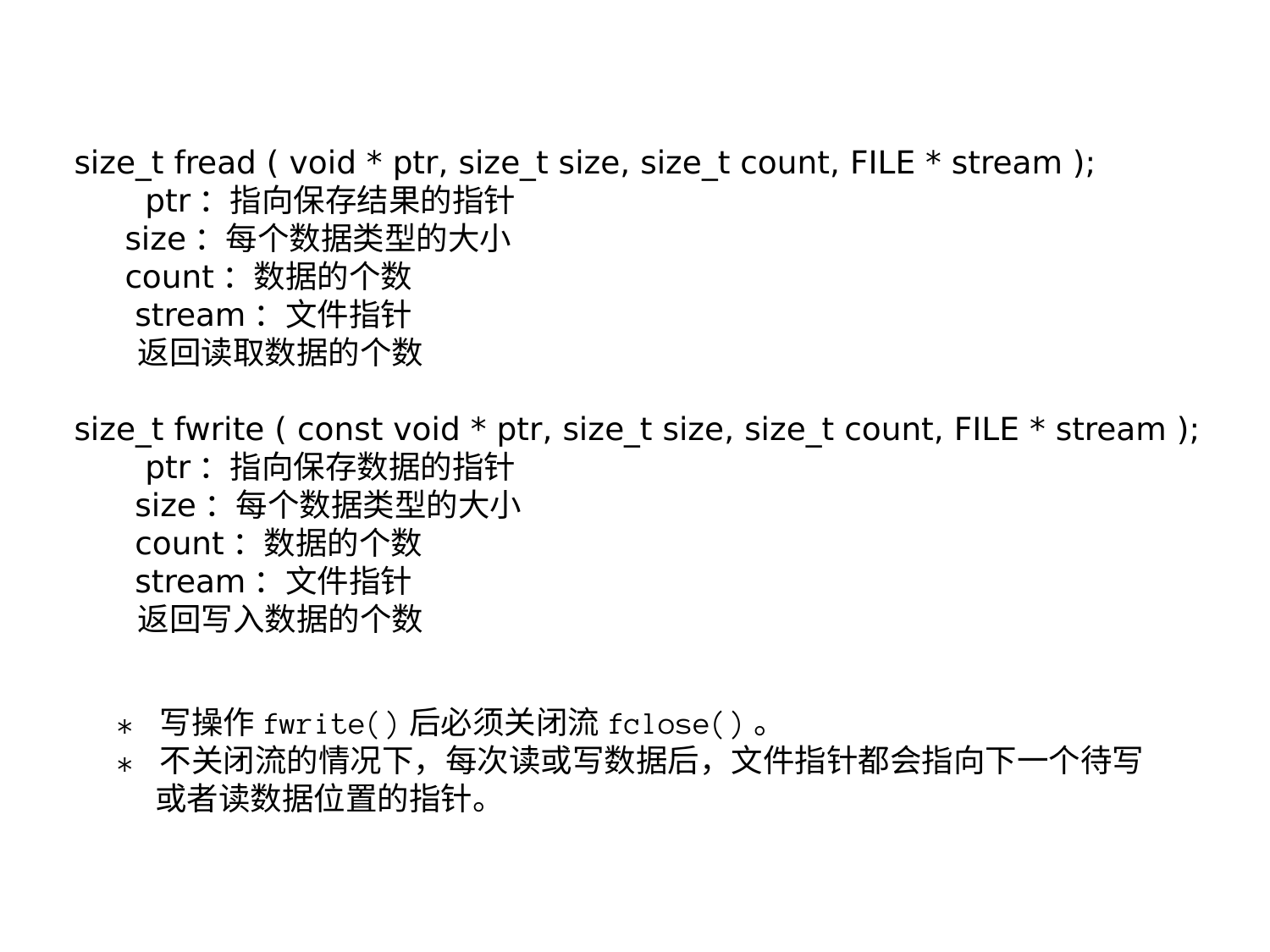

size_t fread ( void * ptr, size_t size, size_t count, FILE * stream );
　　ptr：指向保存结果的指针
      size：每个数据类型的大小
      count：数据的个数
      stream：文件指针
　　返回读取数据的个数

size_t fwrite ( const void * ptr, size_t size, size_t count, FILE * stream );
　　ptr：指向保存数据的指针
      size：每个数据类型的大小
      count：数据的个数
      stream：文件指针
　　返回写入数据的个数

* 写操作fwrite()后必须关闭流fclose()。
* 不关闭流的情况下，每次读或写数据后，文件指针都会指向下一个待写或者读数据位置的指针。